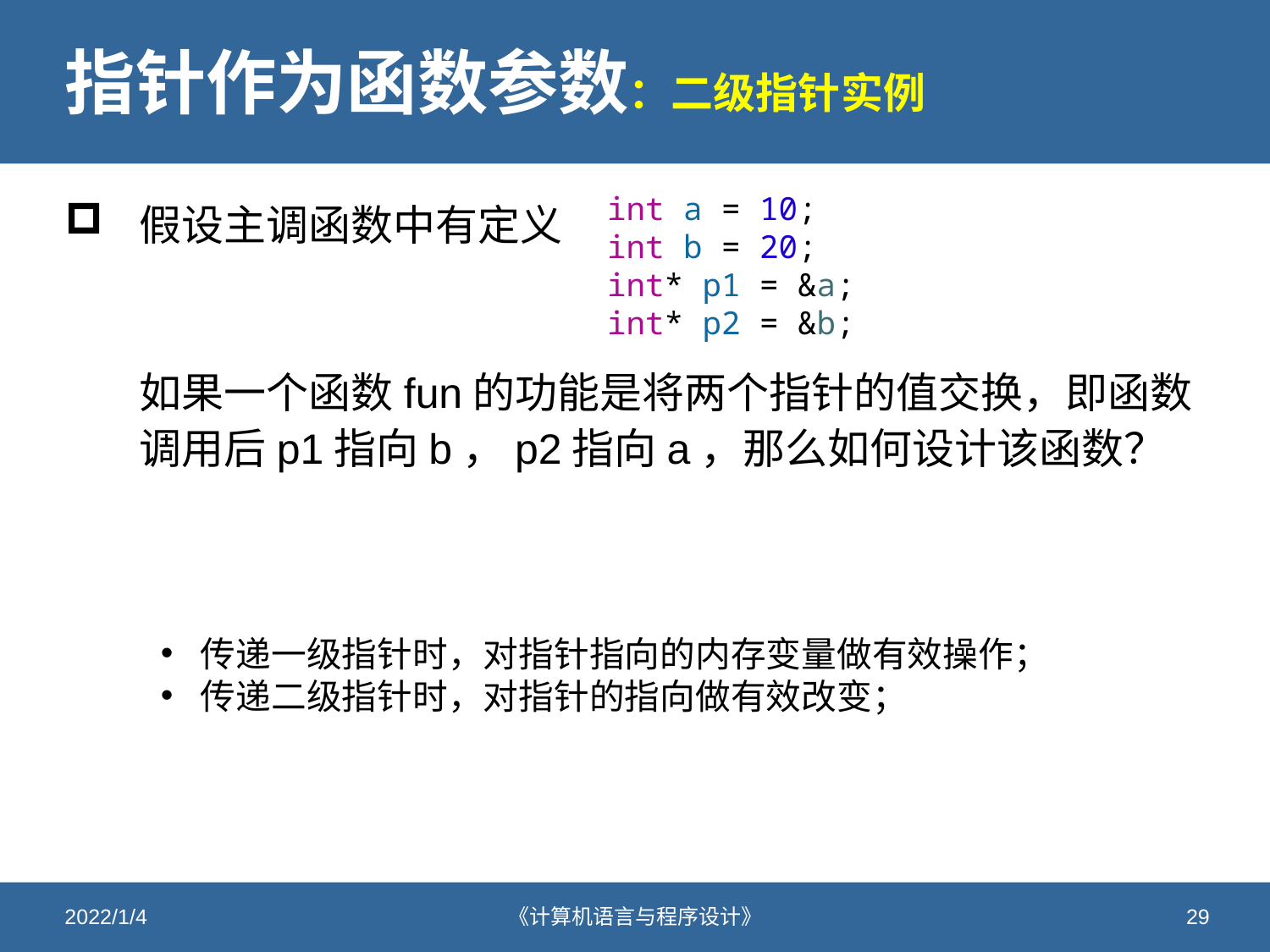

# 指针作为函数参数：二级指针实例
int a = 10;
int b = 20;
int* p1 = &a;
int* p2 = &b;
假设主调函数中有定义
如果一个函数fun的功能是将两个指针的值交换，即函数调用后p1指向b，p2指向a，那么如何设计该函数？

传递一级指针时，对指针指向的内存变量做有效操作；
传递二级指针时，对指针的指向做有效改变；
2022/1/4
《计算机语言与程序设计》
29